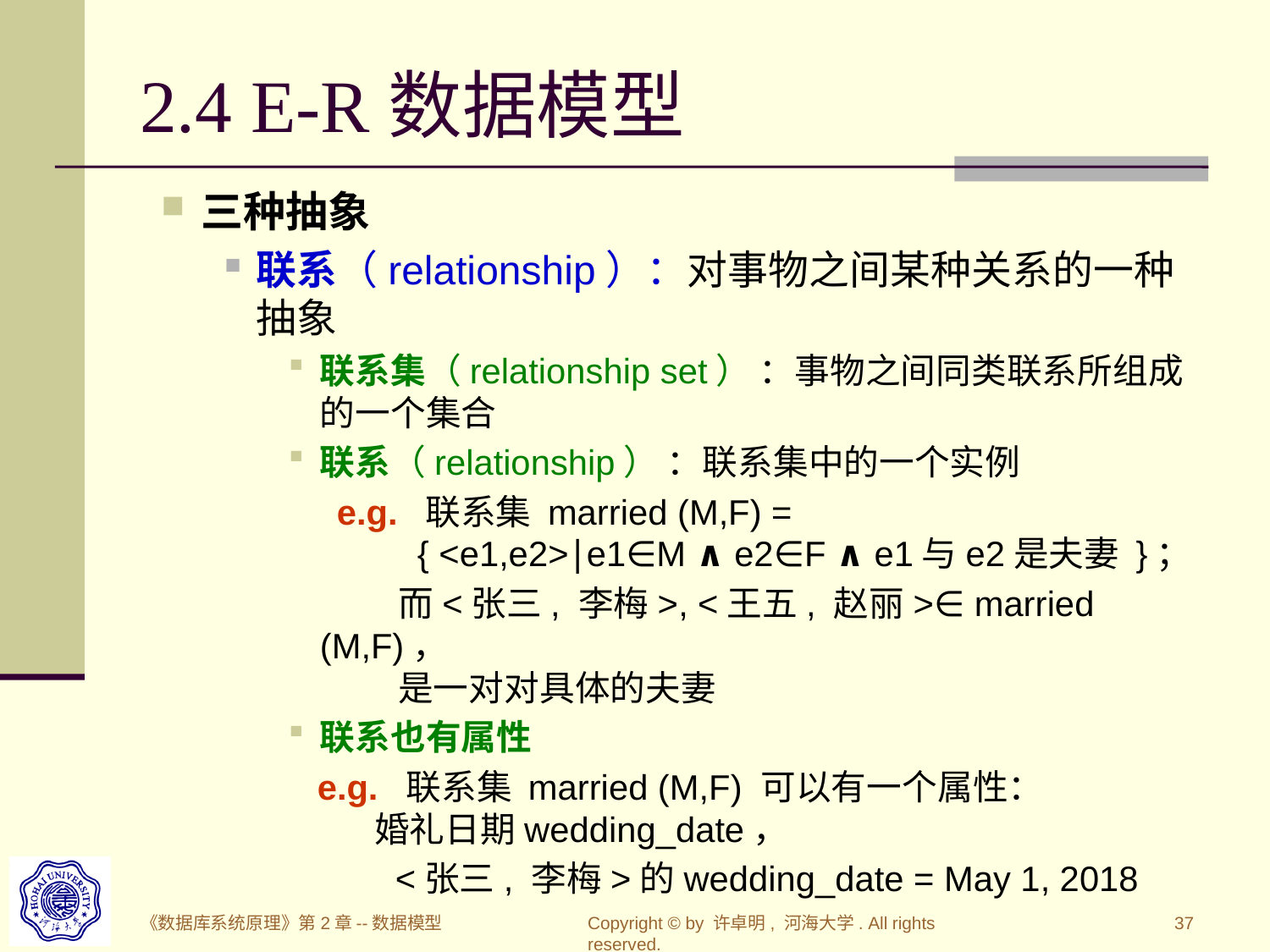

# 2.4 E-R数据模型
三种抽象
联系（relationship）：对事物之间某种关系的一种抽象
联系集（relationship set） ：事物之间同类联系所组成的一个集合
联系（relationship） ：联系集中的一个实例
     e.g.  联系集 married (M,F) =
          { <e1,e2>∣e1∈M ∧ e2∈F ∧ e1与e2是夫妻 }；
             而<张三, 李梅>, <王五, 赵丽>∈ married (M,F)，
          是一对对具体的夫妻
联系也有属性
   e.g.  联系集 married (M,F) 可以有一个属性：
           婚礼日期wedding_date，
           <张三, 李梅>的wedding_date = May 1, 2018
《数据库系统原理》第2章--数据模型
Copyright © by 许卓明, 河海大学. All rights reserved.
37